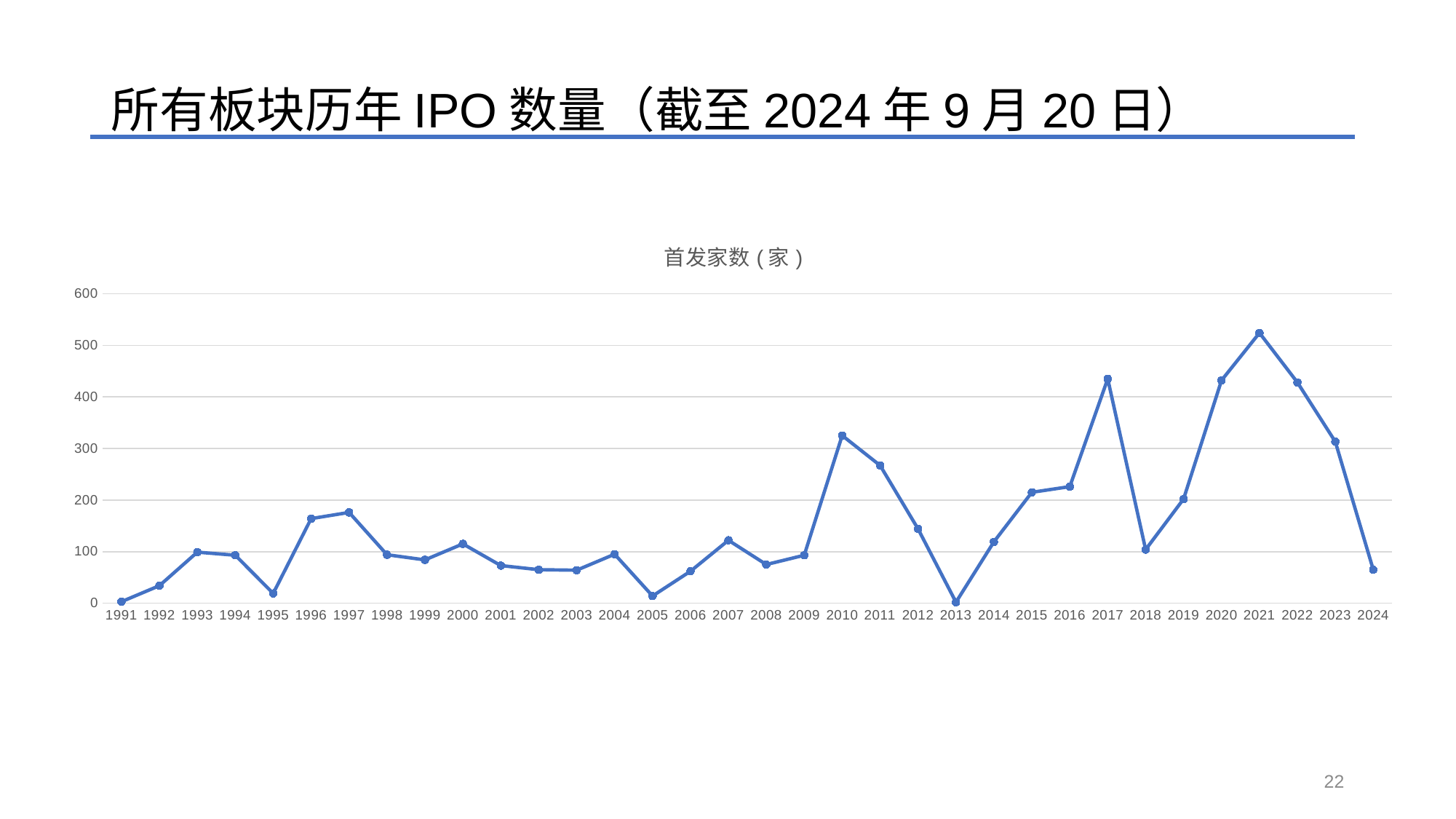

# 所有板块历年IPO数量（截至2024年9月20日）

### Chart:

| Category | 首发家数(家) |
|---|---|
| 1991 | 3.0 |
| 1992 | 34.0 |
| 1993 | 99.0 |
| 1994 | 93.0 |
| 1995 | 19.0 |
| 1996 | 164.0 |
| 1997 | 176.0 |
| 1998 | 94.0 |
| 1999 | 84.0 |
| 2000 | 115.0 |
| 2001 | 73.0 |
| 2002 | 65.0 |
| 2003 | 64.0 |
| 2004 | 95.0 |
| 2005 | 14.0 |
| 2006 | 62.0 |
| 2007 | 122.0 |
| 2008 | 75.0 |
| 2009 | 93.0 |
| 2010 | 325.0 |
| 2011 | 267.0 |
| 2012 | 144.0 |
| 2013 | 2.0 |
| 2014 | 119.0 |
| 2015 | 215.0 |
| 2016 | 226.0 |
| 2017 | 435.0 |
| 2018 | 104.0 |
| 2019 | 202.0 |
| 2020 | 432.0 |
| 2021 | 524.0 |
| 2022 | 428.0 |
| 2023 | 313.0 |
| 2024 | 65.0 |
22